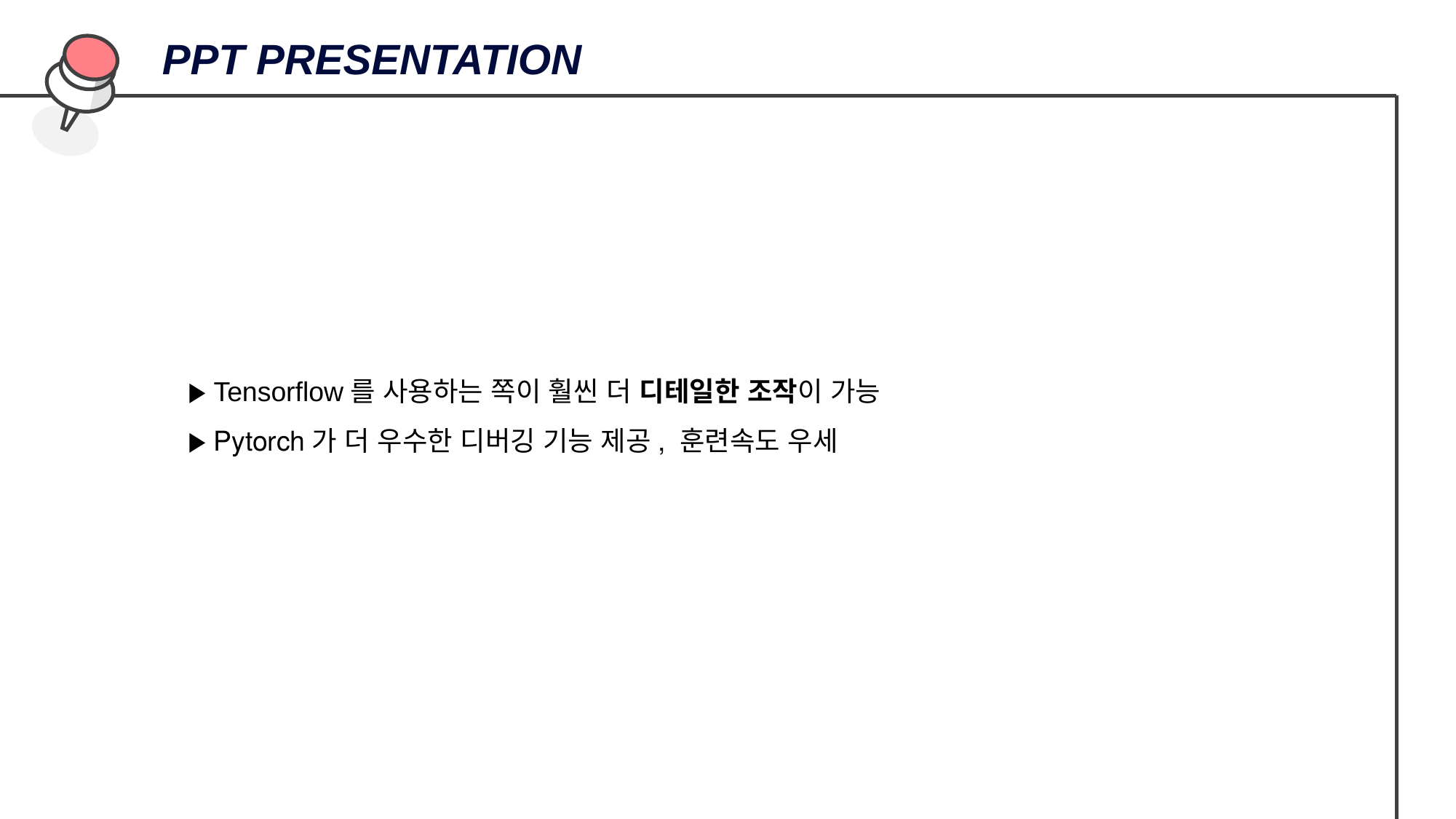

PPT PRESENTATION

▶ Tensorflow를 사용하는 쪽이 훨씬 더 디테일한 조작이 가능
▶ Pytorch가 더 우수한 디버깅 기능 제공, 훈련속도 우세